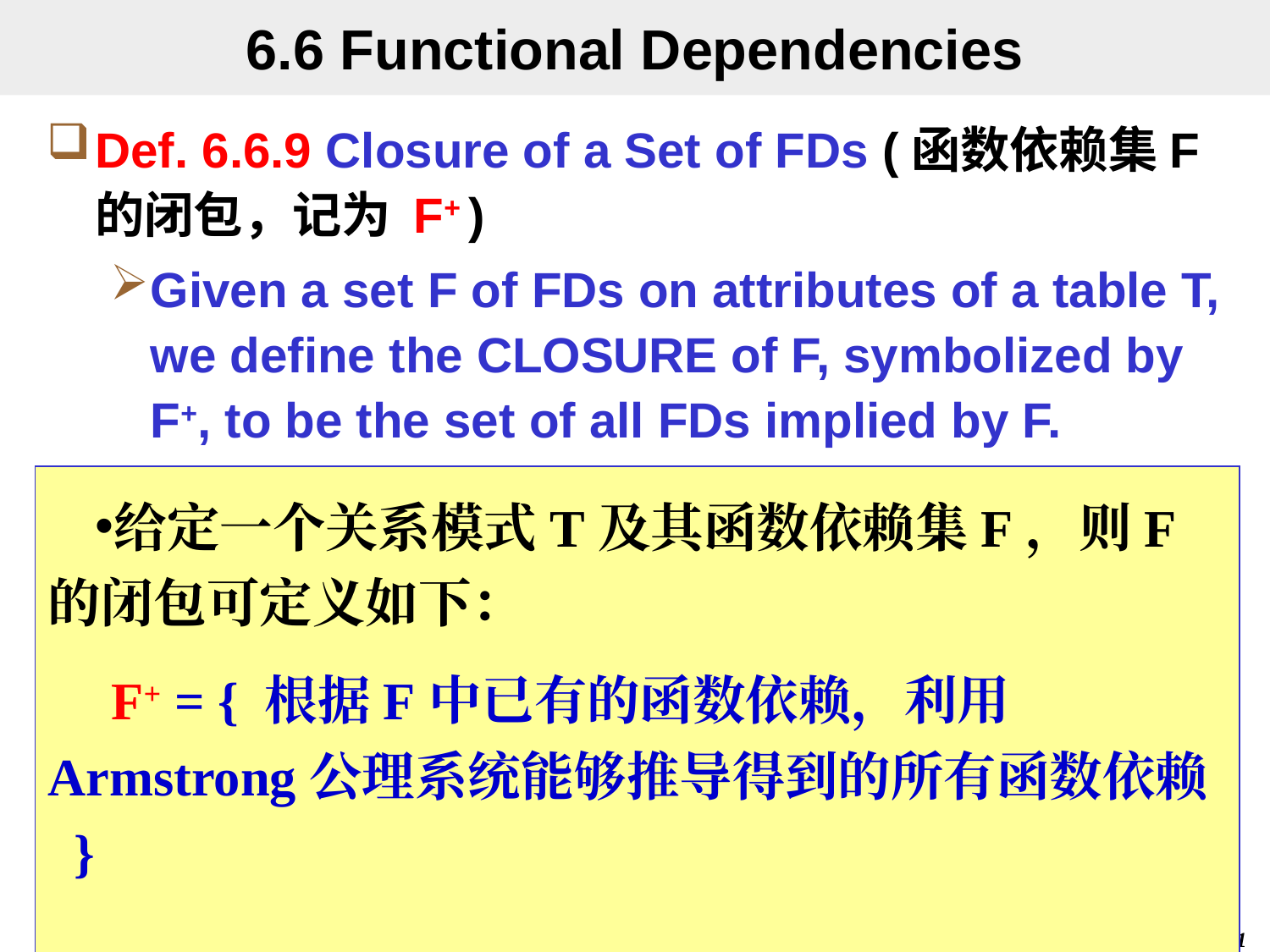

# 6.6 Functional Dependencies
Def. 6.6.9 Closure of a Set of FDs (函数依赖集F的闭包，记为 F+ )
Given a set F of FDs on attributes of a table T, we define the CLOSURE of F, symbolized by F+, to be the set of all FDs implied by F.
There are two FDs (a) and (b) in F. By Armstrong’s Axioms and (a) and (b), we can get a new FD (c), then (c) is a FD implied by F.
If FD (d) is a trivial dependency (A→A, B→B, etc.), then (d) is a FD implied by F.
给定一个关系模式T及其函数依赖集F，则F的闭包可定义如下：
F+ = { 根据F中已有的函数依赖，利用Armstrong公理系统能够推导得到的所有函数依赖   }

Database Principles & Programming
51